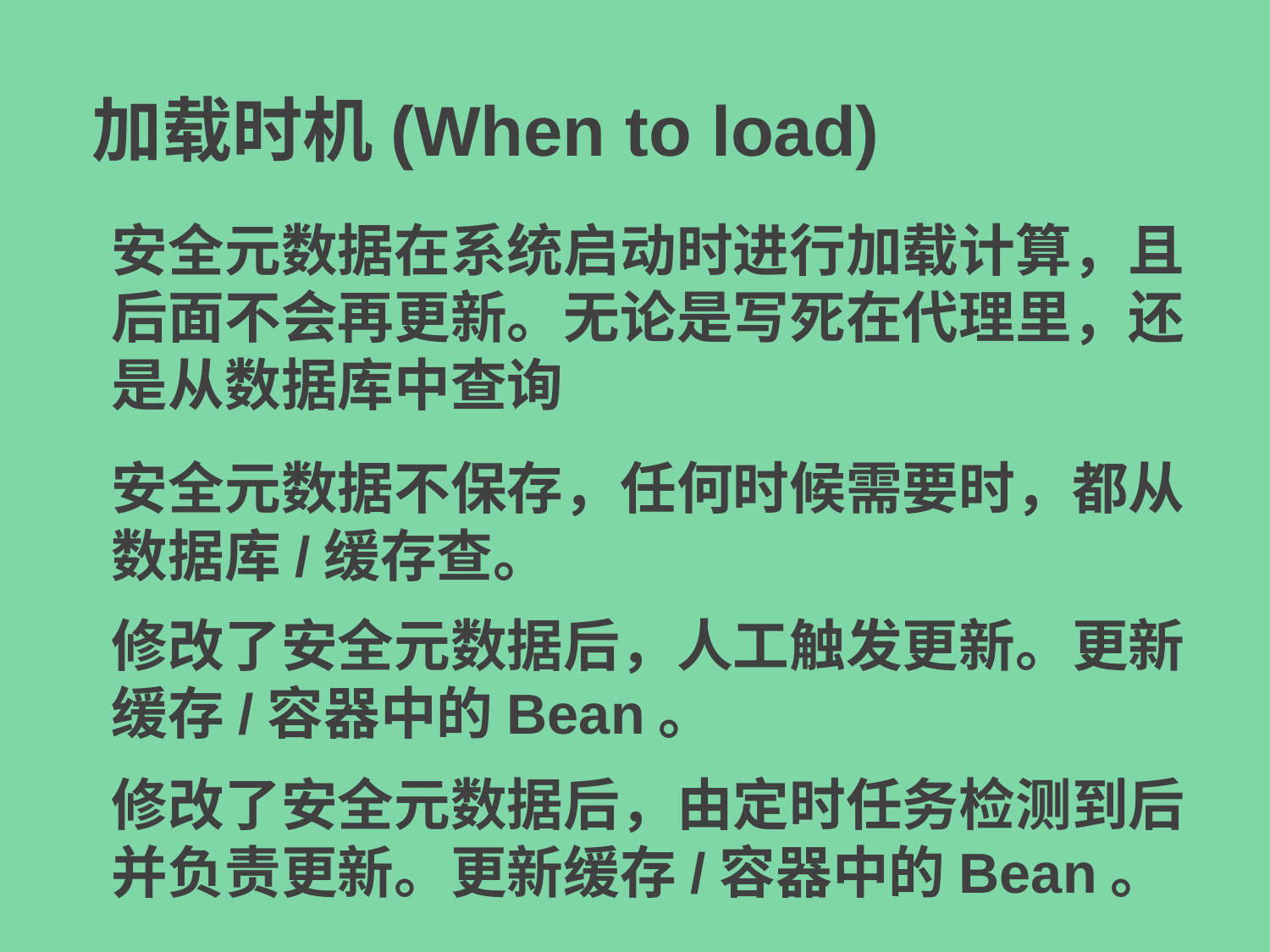

加载时机(When to load)
安全元数据在系统启动时进行加载计算，且后面不会再更新。无论是写死在代理里，还是从数据库中查询
安全元数据不保存，任何时候需要时，都从数据库/缓存查。
修改了安全元数据后，人工触发更新。更新缓存/容器中的Bean。
修改了安全元数据后，由定时任务检测到后并负责更新。更新缓存/容器中的Bean。